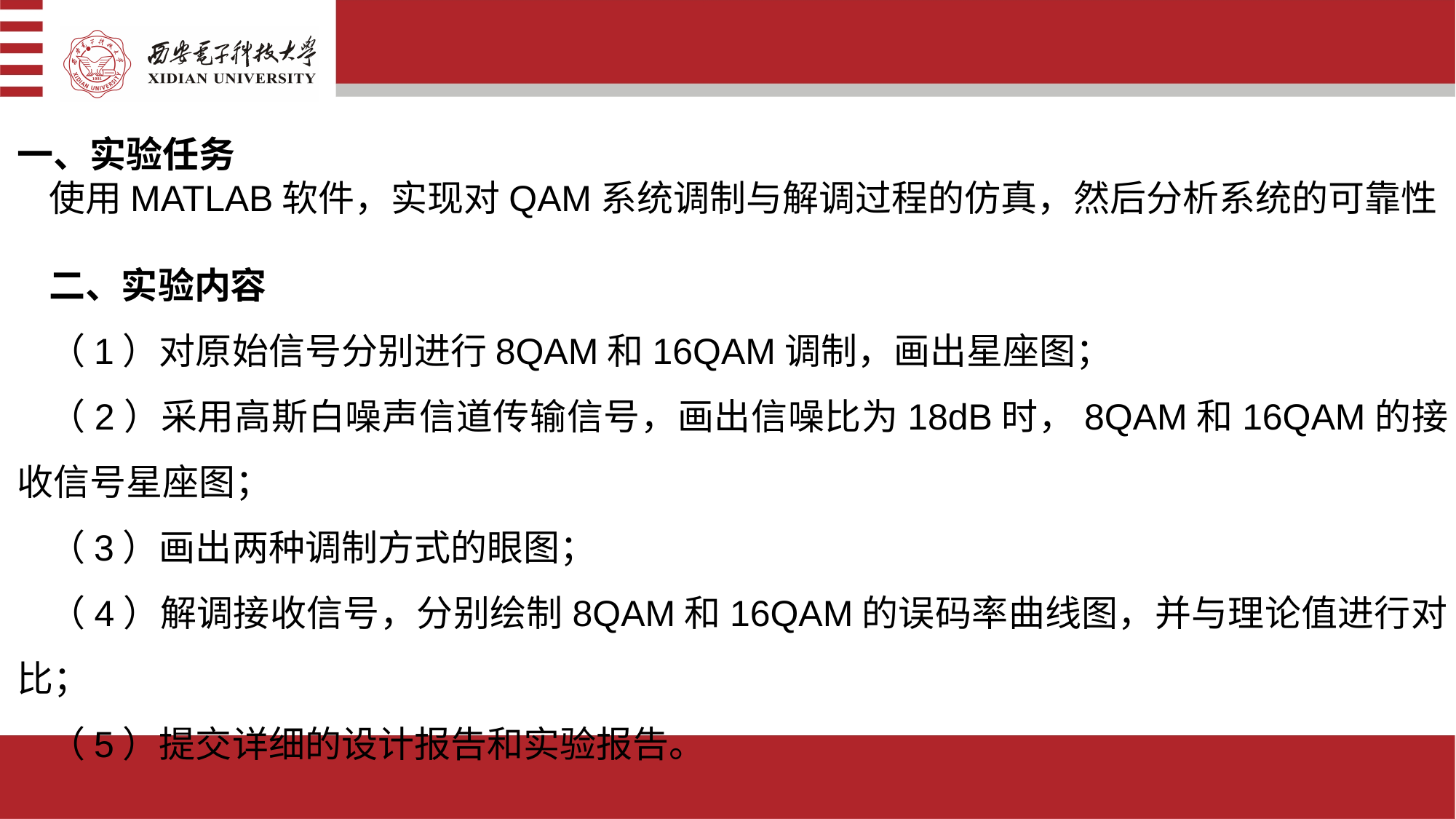

一、实验任务
使用MATLAB软件，实现对QAM系统调制与解调过程的仿真，然后分析系统的可靠性

二、实验内容
（1）对原始信号分别进行8QAM和16QAM调制，画出星座图；
（2）采用高斯白噪声信道传输信号，画出信噪比为18dB时，8QAM和16QAM的接收信号星座图；
（3）画出两种调制方式的眼图；
（4）解调接收信号，分别绘制8QAM和16QAM的误码率曲线图，并与理论值进行对比；
（5）提交详细的设计报告和实验报告。